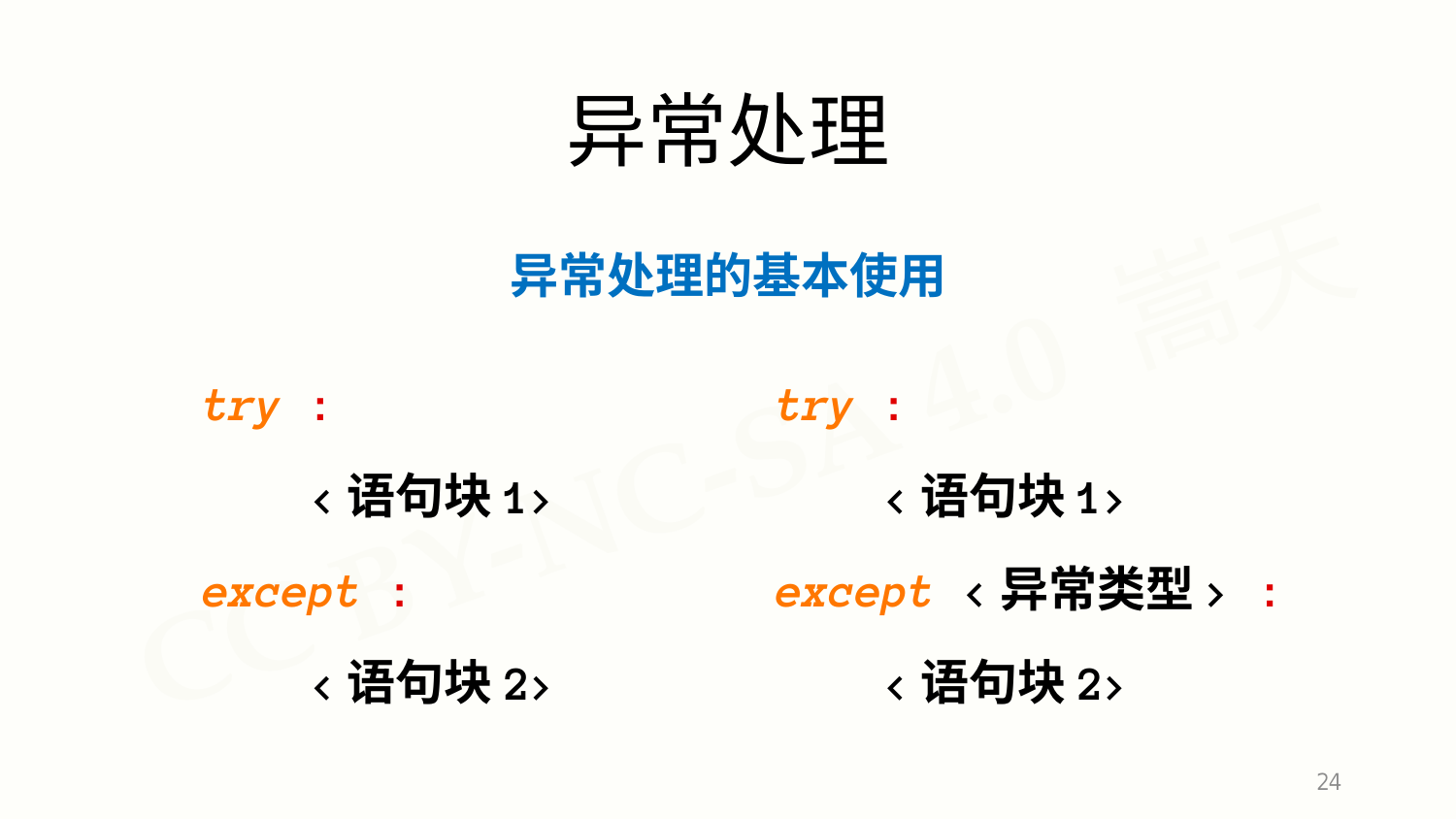

异常处理
异常处理的基本使用
try :
    <语句块1>
except :
    <语句块2>
try :
    <语句块1>
except <异常类型> :
    <语句块2>
24